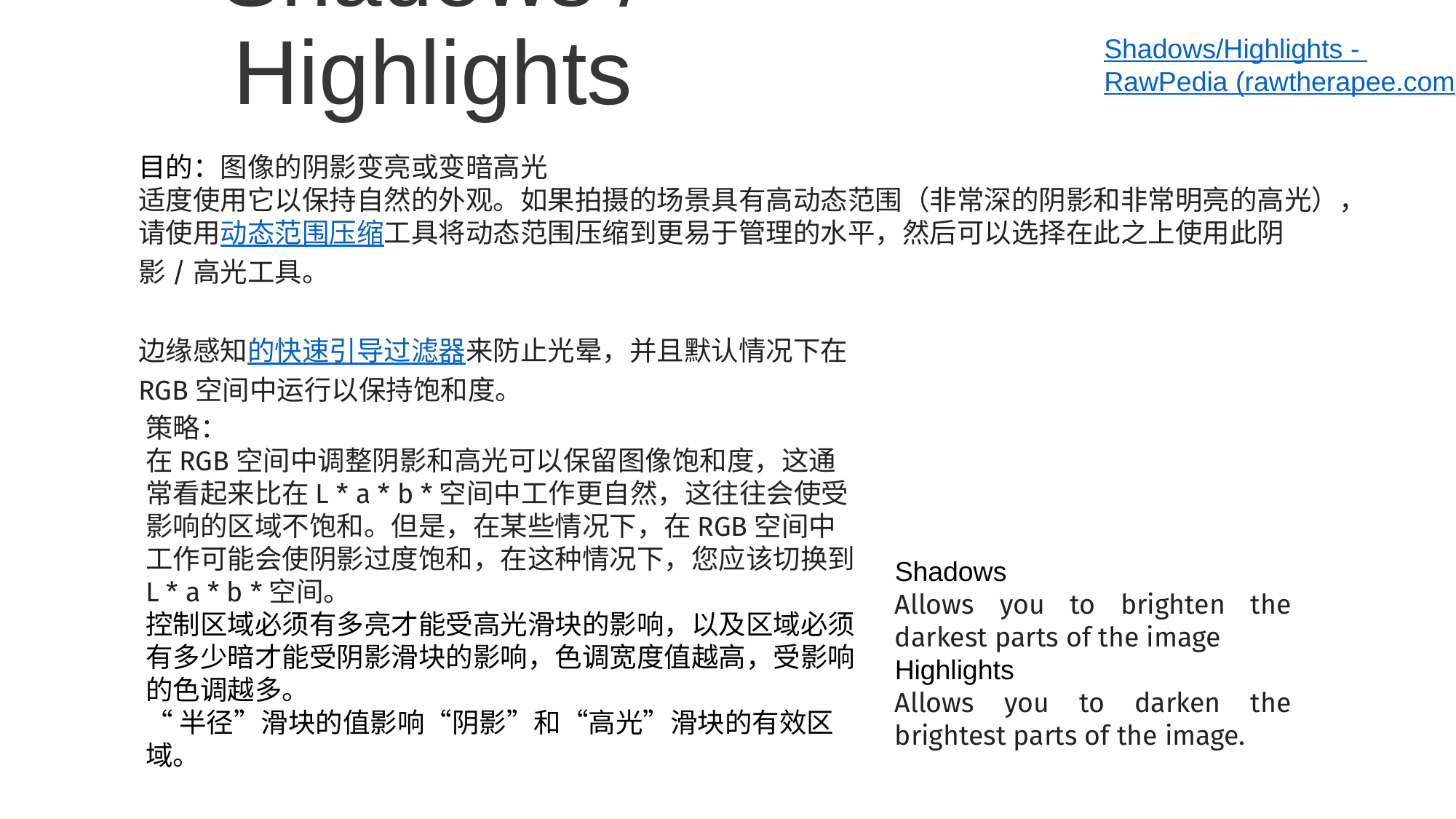

# Shadows / Highlights
Shadows/Highlights - RawPedia (rawtherapee.com)
目的：图像的阴影变亮或变暗高光
适度使用它以保持自然的外观。如果拍摄的场景具有高动态范围（非常深的阴影和非常明亮的高光），请使用动态范围压缩工具将动态范围压缩到更易于管理的水平，然后可以选择在此之上使用此阴影/高光工具。
边缘感知的快速引导过滤器来防止光晕，并且默认情况下在RGB空间中运行以保持饱和度。
策略：
在RGB空间中调整阴影和高光可以保留图像饱和度，这通常看起来比在L * a * b *空间中工作更自然，这往往会使受影响的区域不饱和。但是，在某些情况下，在RGB空间中工作可能会使阴影过度饱和，在这种情况下，您应该切换到L * a * b *空间。
控制区域必须有多亮才能受高光滑块的影响，以及区域必须有多少暗才能受阴影滑块的影响，色调宽度值越高，受影响的色调越多。
“半径”滑块的值影响“阴影”和“高光”滑块的有效区域。

Shadows
Allows you to brighten the darkest parts of the image
Highlights
Allows you to darken the brightest parts of the image.